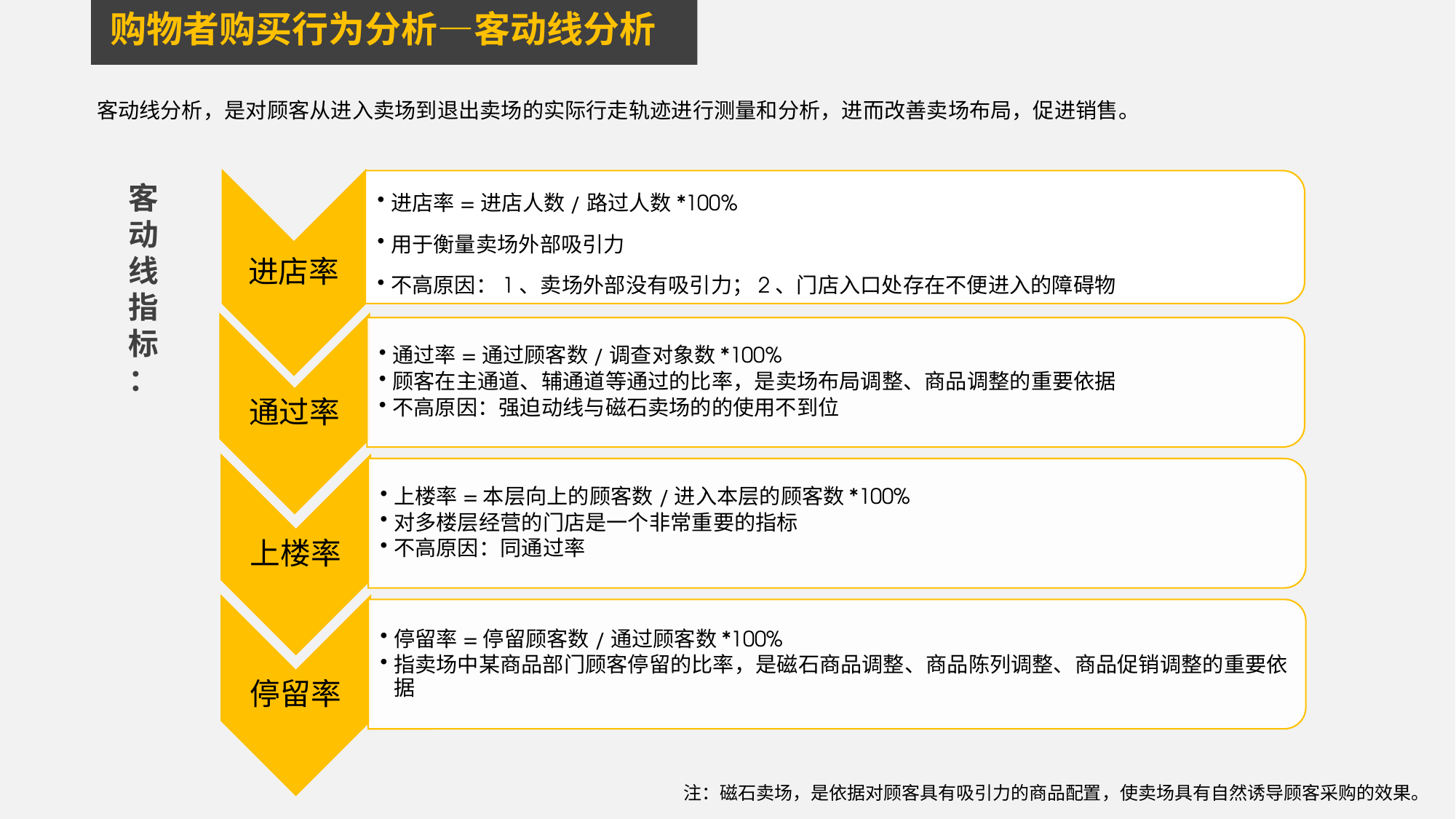

购物者购买行为分析—客动线分析
客动线分析，是对顾客从进入卖场到退出卖场的实际行走轨迹进行测量和分析，进而改善卖场布局，促进销售。
进店率
进店率=进店人数/路过人数*100%
用于衡量卖场外部吸引力
不高原因：1、卖场外部没有吸引力；2、门店入口处存在不便进入的障碍物
客动线指标：
通过率
通过率=通过顾客数/调查对象数*100%
顾客在主通道、辅通道等通过的比率，是卖场布局调整、商品调整的重要依据
不高原因：强迫动线与磁石卖场的的使用不到位
上楼率
上楼率=本层向上的顾客数/进入本层的顾客数*100%
对多楼层经营的门店是一个非常重要的指标
不高原因：同通过率
停留率
停留率=停留顾客数/通过顾客数*100%
指卖场中某商品部门顾客停留的比率，是磁石商品调整、商品陈列调整、商品促销调整的重要依据
注：磁石卖场，是依据对顾客具有吸引力的商品配置，使卖场具有自然诱导顾客采购的效果。